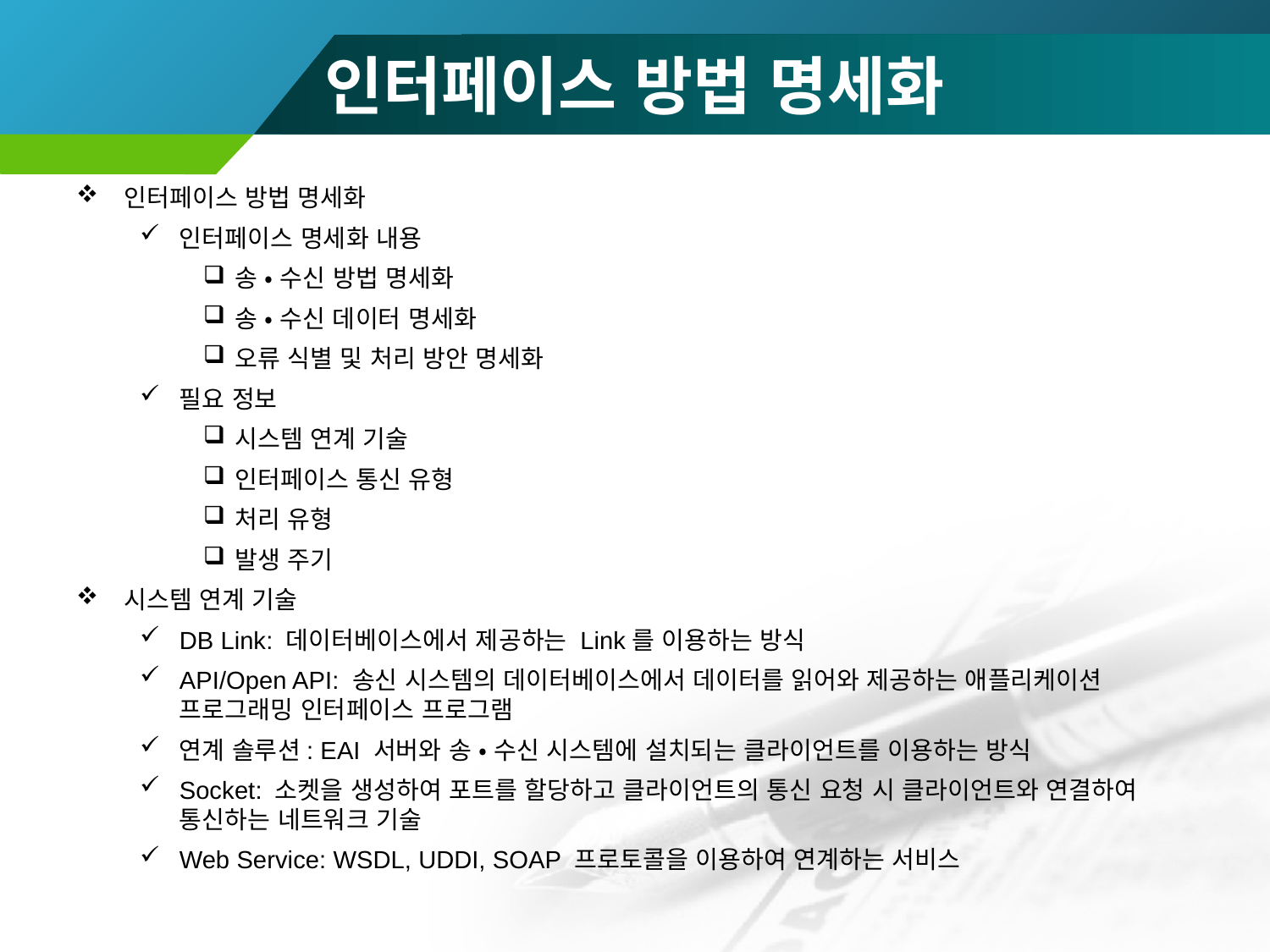

# 인터페이스 방법 명세화
인터페이스 방법 명세화
인터페이스 명세화 내용
송 • 수신 방법 명세화
송 • 수신 데이터 명세화
오류 식별 및 처리 방안 명세화
필요 정보
시스템 연계 기술
인터페이스 통신 유형
처리 유형
발생 주기
시스템 연계 기술
DB Link: 데이터베이스에서 제공하는 Link를 이용하는 방식
API/Open API: 송신 시스템의 데이터베이스에서 데이터를 읽어와 제공하는 애플리케이션 프로그래밍 인터페이스 프로그램
연계 솔루션: EAI 서버와 송 • 수신 시스템에 설치되는 클라이언트를 이용하는 방식
Socket: 소켓을 생성하여 포트를 할당하고 클라이언트의 통신 요청 시 클라이언트와 연결하여 통신하는 네트워크 기술
Web Service: WSDL, UDDI, SOAP 프로토콜을 이용하여 연계하는 서비스